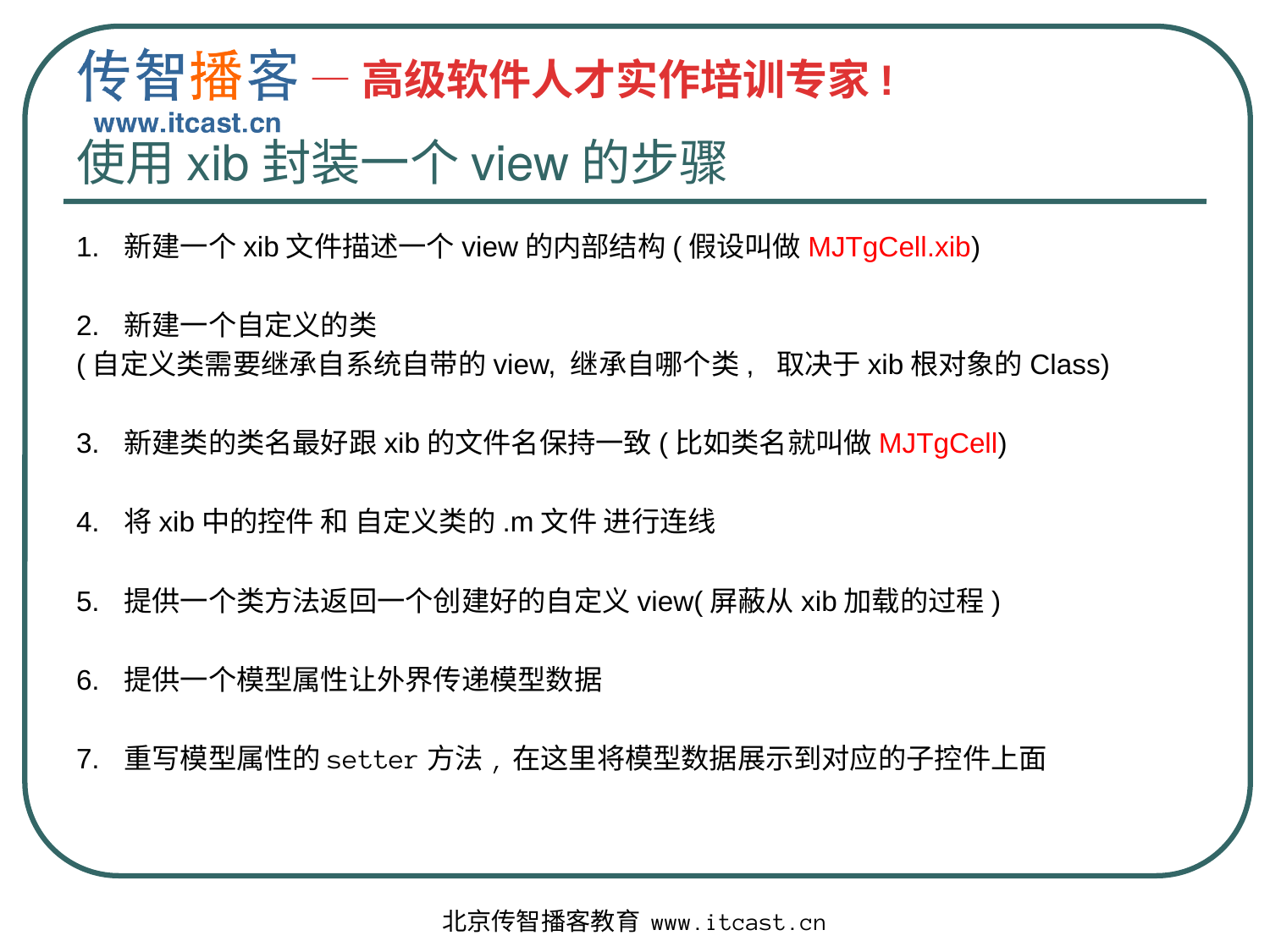

# 使用xib封装一个view的步骤
新建一个xib文件描述一个view的内部结构(假设叫做MJTgCell.xib)

新建一个自定义的类
(自定义类需要继承自系统自带的view, 继承自哪个类,  取决于xib根对象的Class)

新建类的类名最好跟xib的文件名保持一致(比如类名就叫做MJTgCell)

将xib中的控件 和 自定义类的.m文件 进行连线

提供一个类方法返回一个创建好的自定义view(屏蔽从xib加载的过程)

提供一个模型属性让外界传递模型数据

重写模型属性的setter方法,在这里将模型数据展示到对应的子控件上面